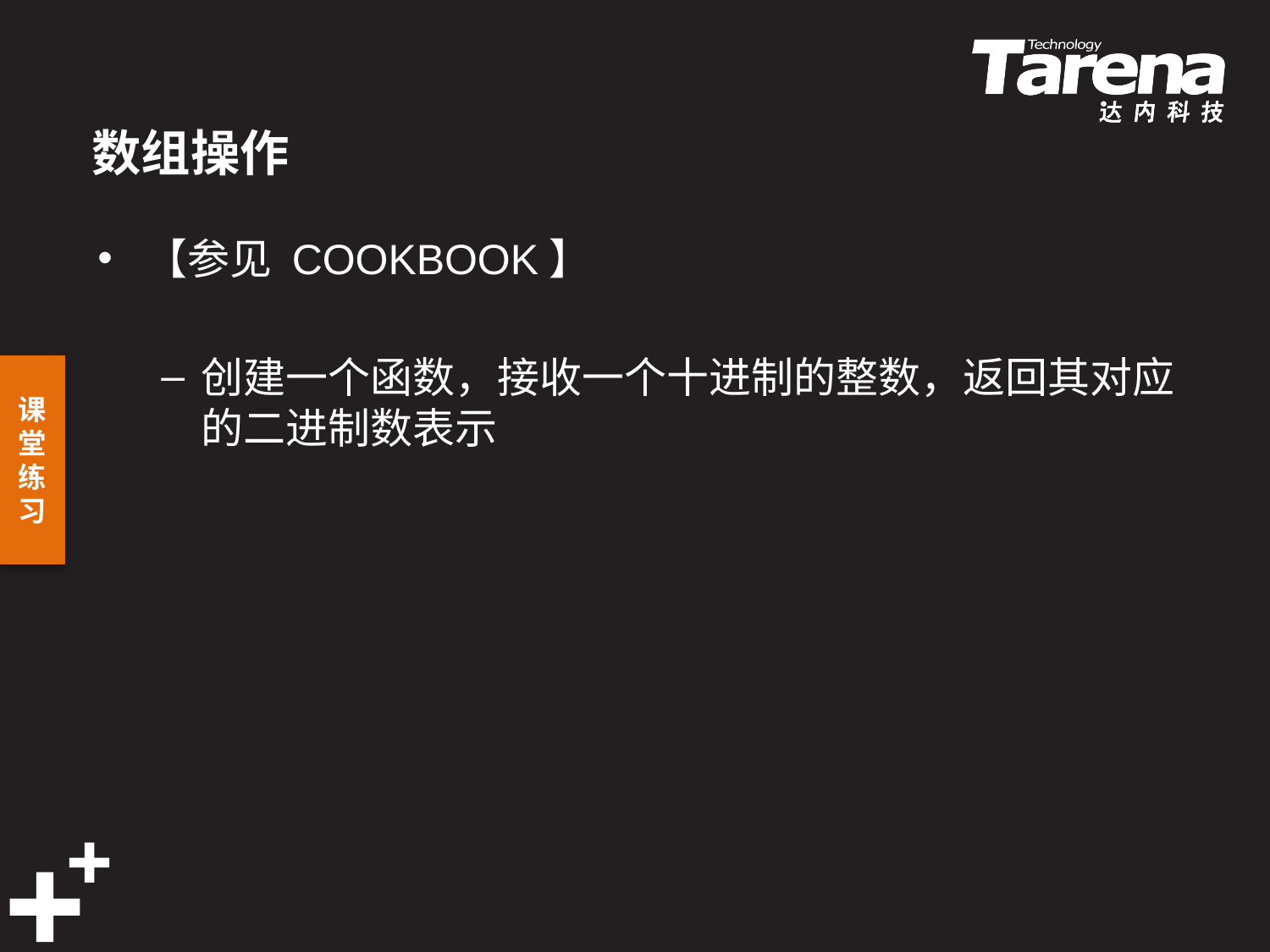

# 数组操作
【参见 COOKBOOK】

创建一个函数，接收一个十进制的整数，返回其对应的二进制数表示